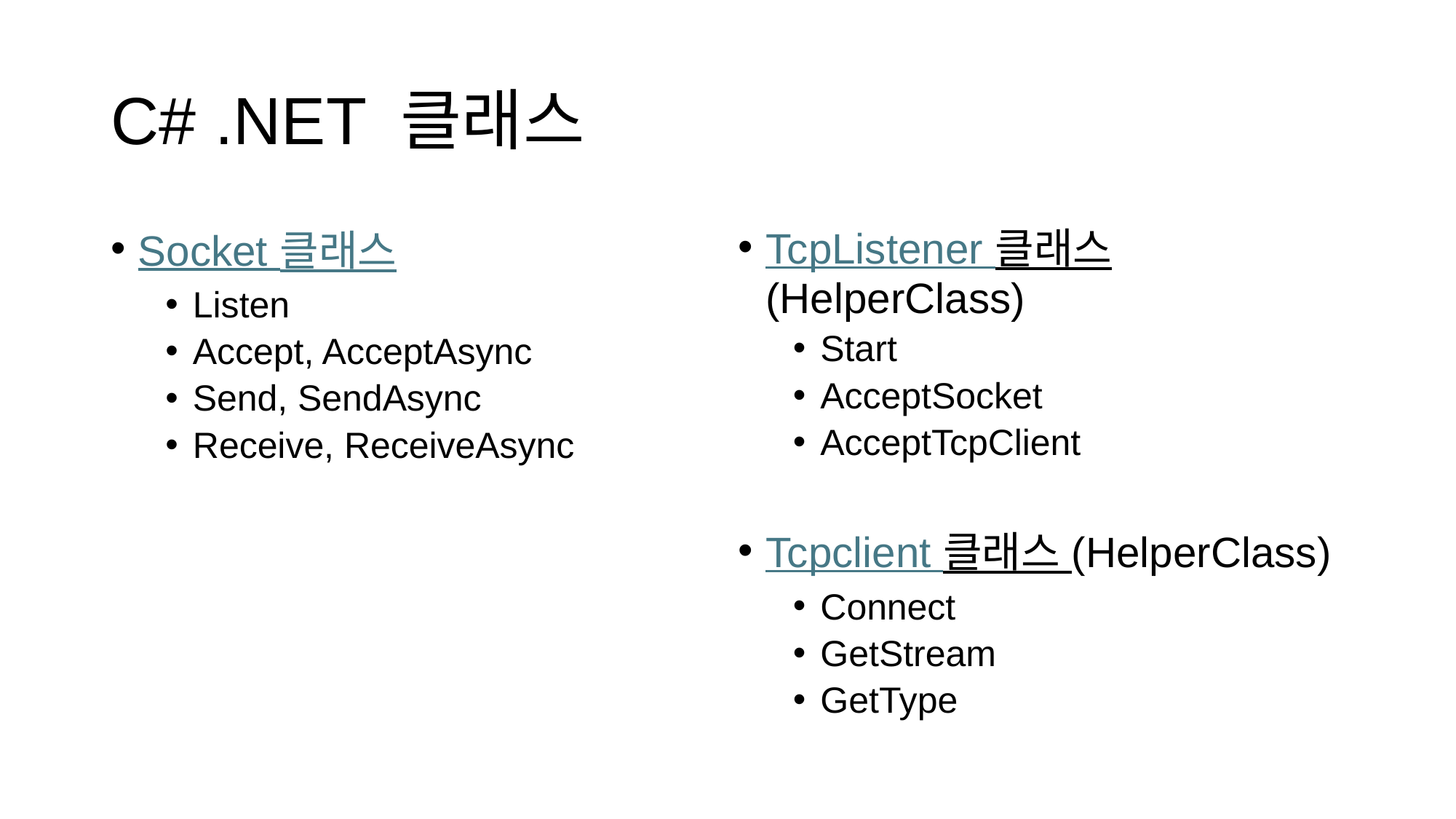

# C# .NET 클래스
TcpListener 클래스(HelperClass)
Start
AcceptSocket
AcceptTcpClient

Tcpclient 클래스 (HelperClass)
Connect
GetStream
GetType
Socket 클래스
Listen
Accept, AcceptAsync
Send, SendAsync
Receive, ReceiveAsync